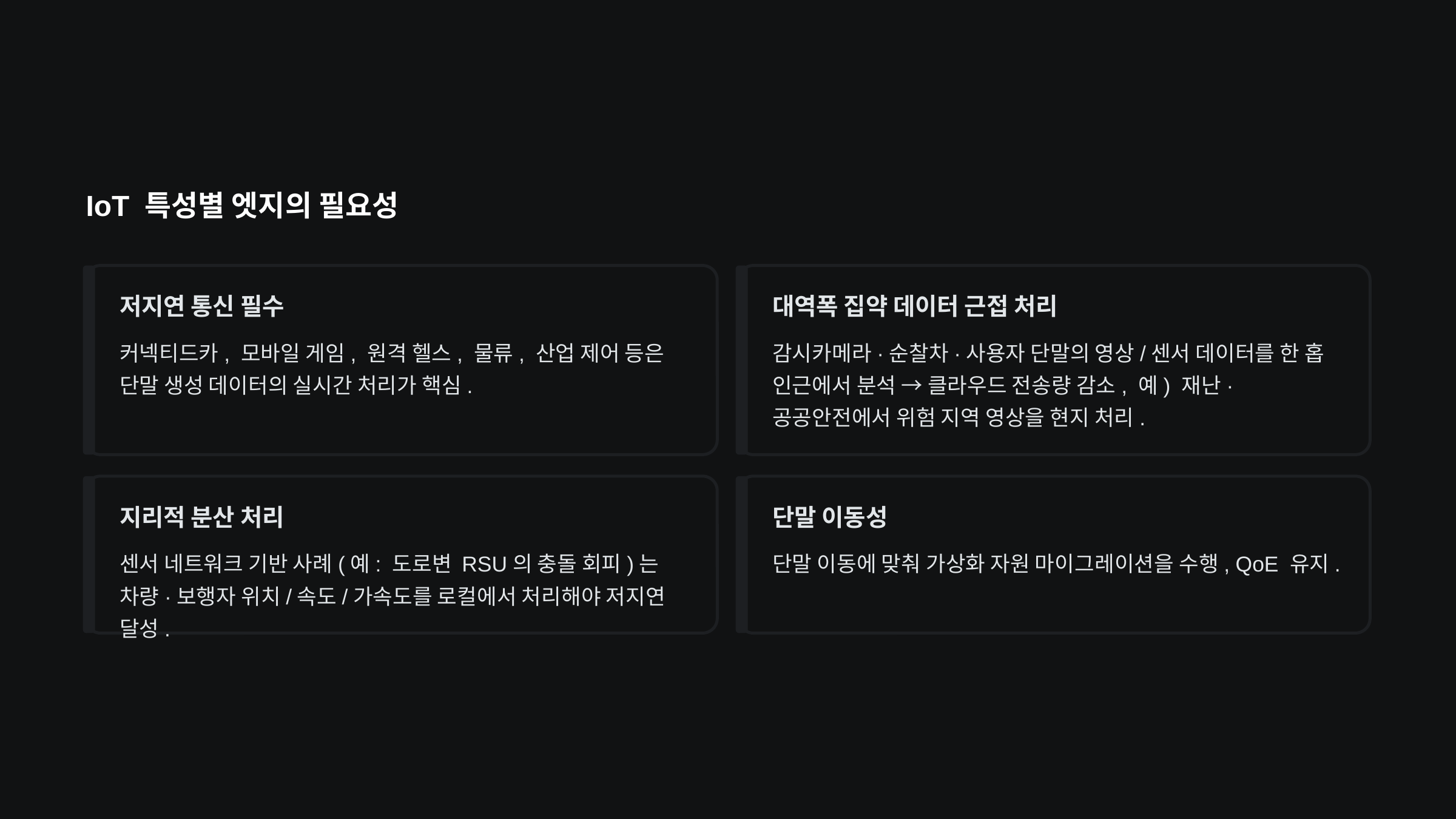

IoT 특성별 엣지의 필요성

저지연 통신 필수
대역폭 집약 데이터 근접 처리
커넥티드카, 모바일 게임, 원격 헬스, 물류, 산업 제어 등은 단말 생성 데이터의 실시간 처리가 핵심.
감시카메라·순찰차·사용자 단말의 영상/센서 데이터를 한 홉 인근에서 분석 → 클라우드 전송량 감소, 예) 재난·공공안전에서 위험 지역 영상을 현지 처리.

지리적 분산 처리
단말 이동성
센서 네트워크 기반 사례(예: 도로변 RSU의 충돌 회피)는 차량·보행자 위치/속도/가속도를 로컬에서 처리해야 저지연 달성.
단말 이동에 맞춰 가상화 자원 마이그레이션을 수행, QoE 유지.